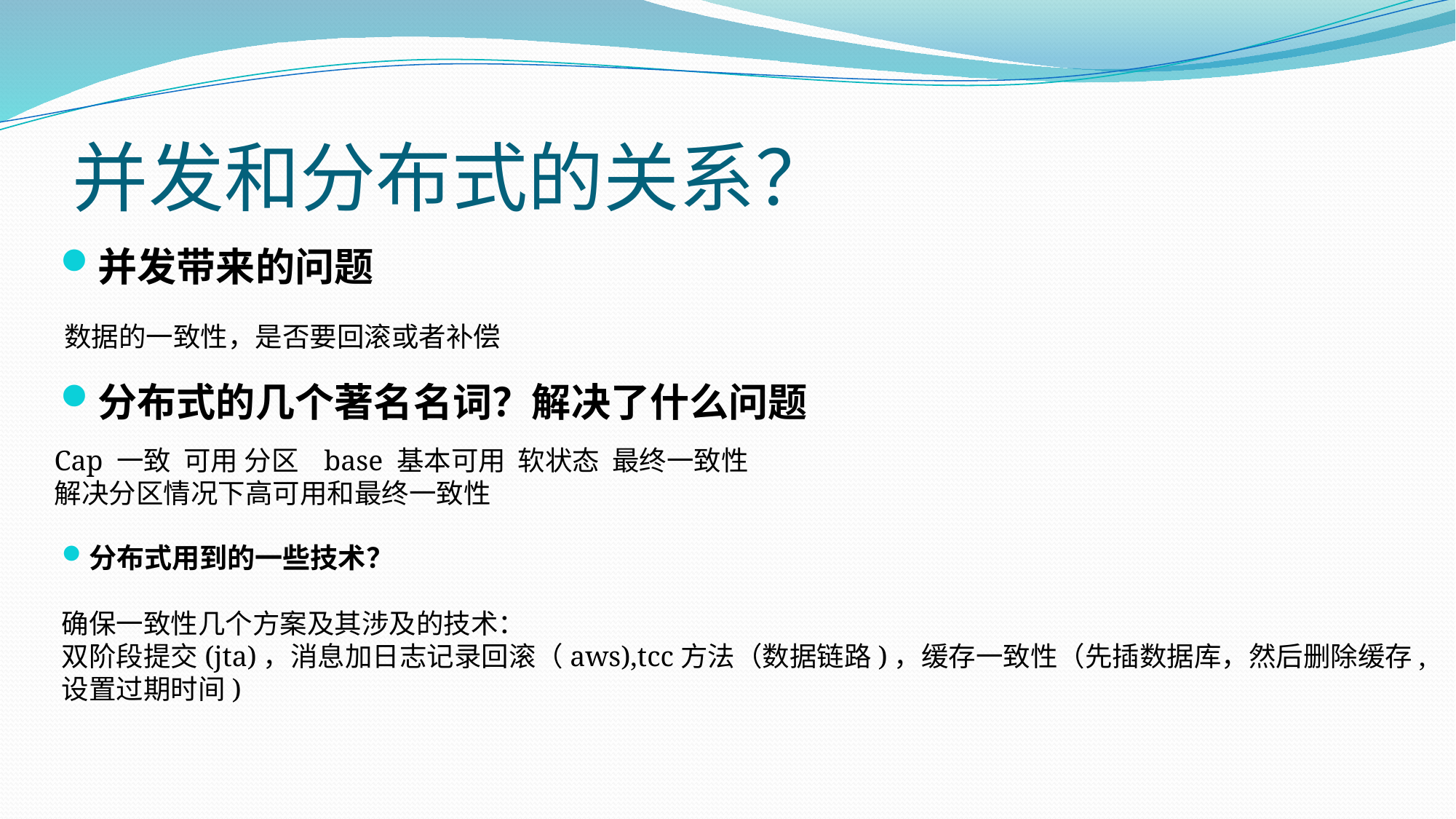

# 并发和分布式的关系？

并发带来的问题
数据的一致性，是否要回滚或者补偿

分布式的几个著名名词？解决了什么问题
Cap 一致  可用 分区   base 基本可用  软状态  最终一致性
解决分区情况下高可用和最终一致性
分布式用到的一些技术？
确保一致性几个方案及其涉及的技术：
双阶段提交(jta)，消息加日志记录回滚（aws),tcc方法（数据链路)，缓存一致性（先插数据库，然后删除缓存,设置过期时间)